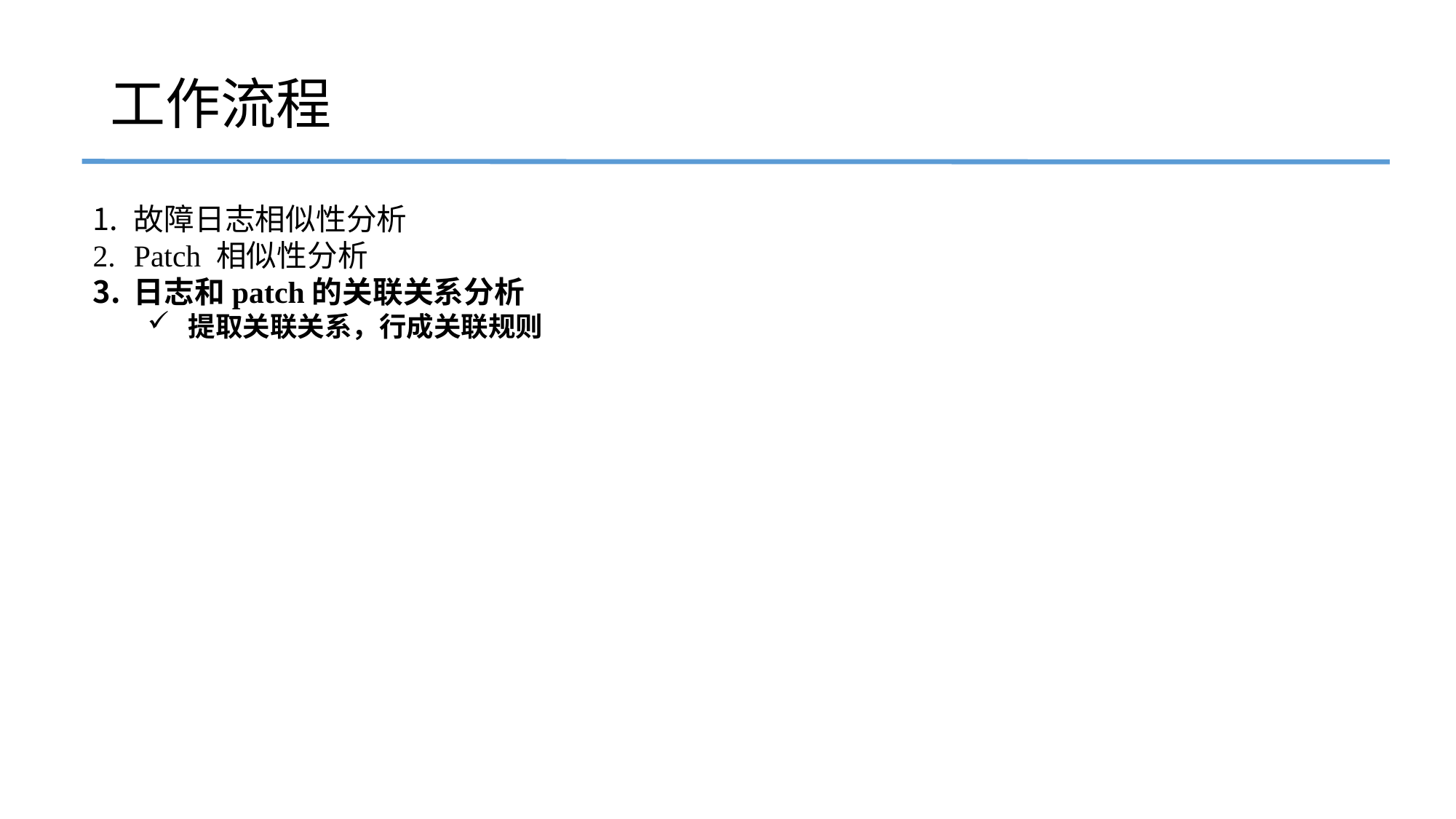

# 工作流程
故障日志相似性分析
Patch 相似性分析
日志和patch的关联关系分析
提取关联关系，行成关联规则